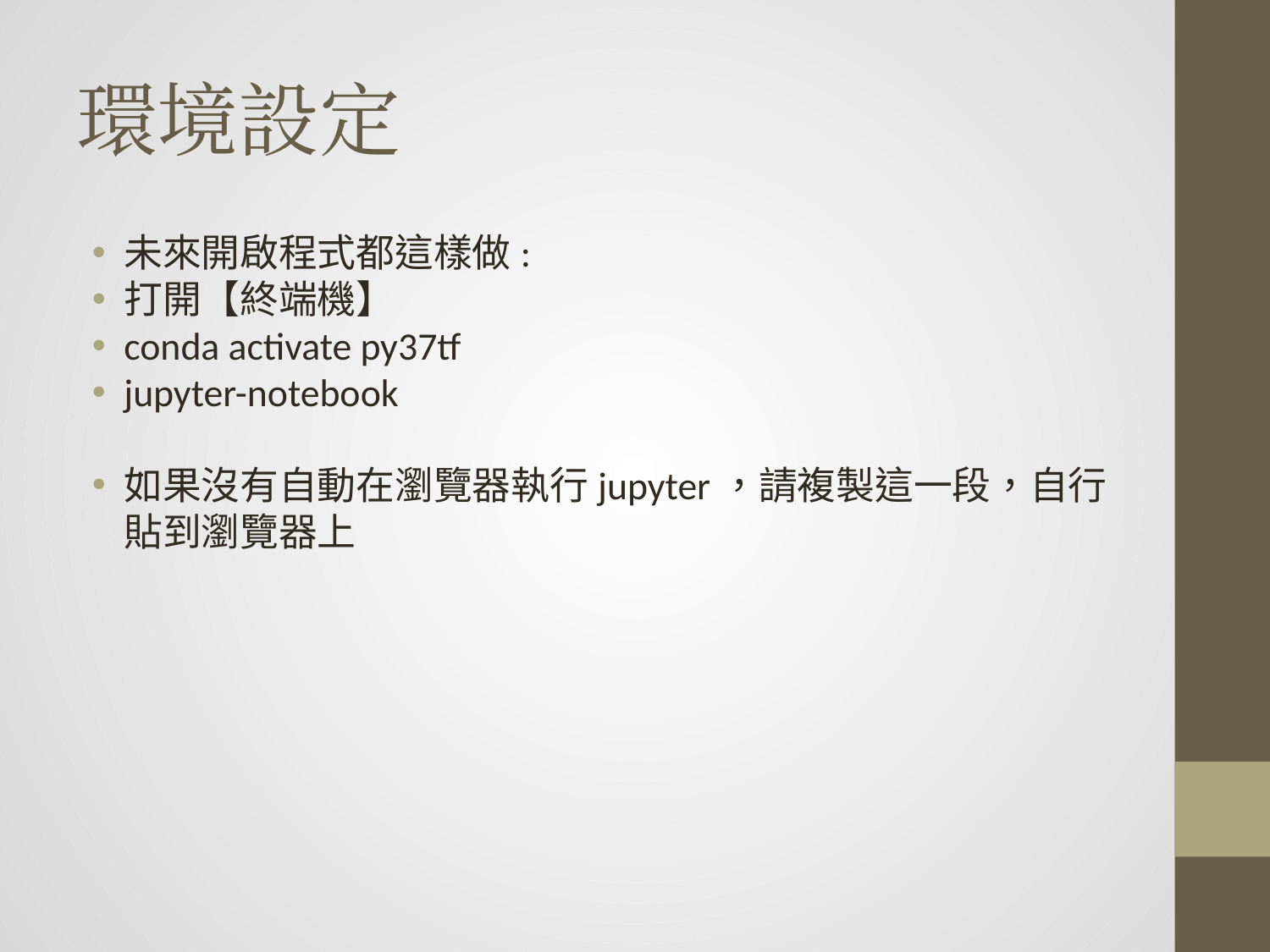

# 環境設定
未來開啟程式都這樣做:
打開【終端機】
conda activate py37tf
jupyter-notebook

如果沒有自動在瀏覽器執行jupyter，請複製這一段，自行貼到瀏覽器上